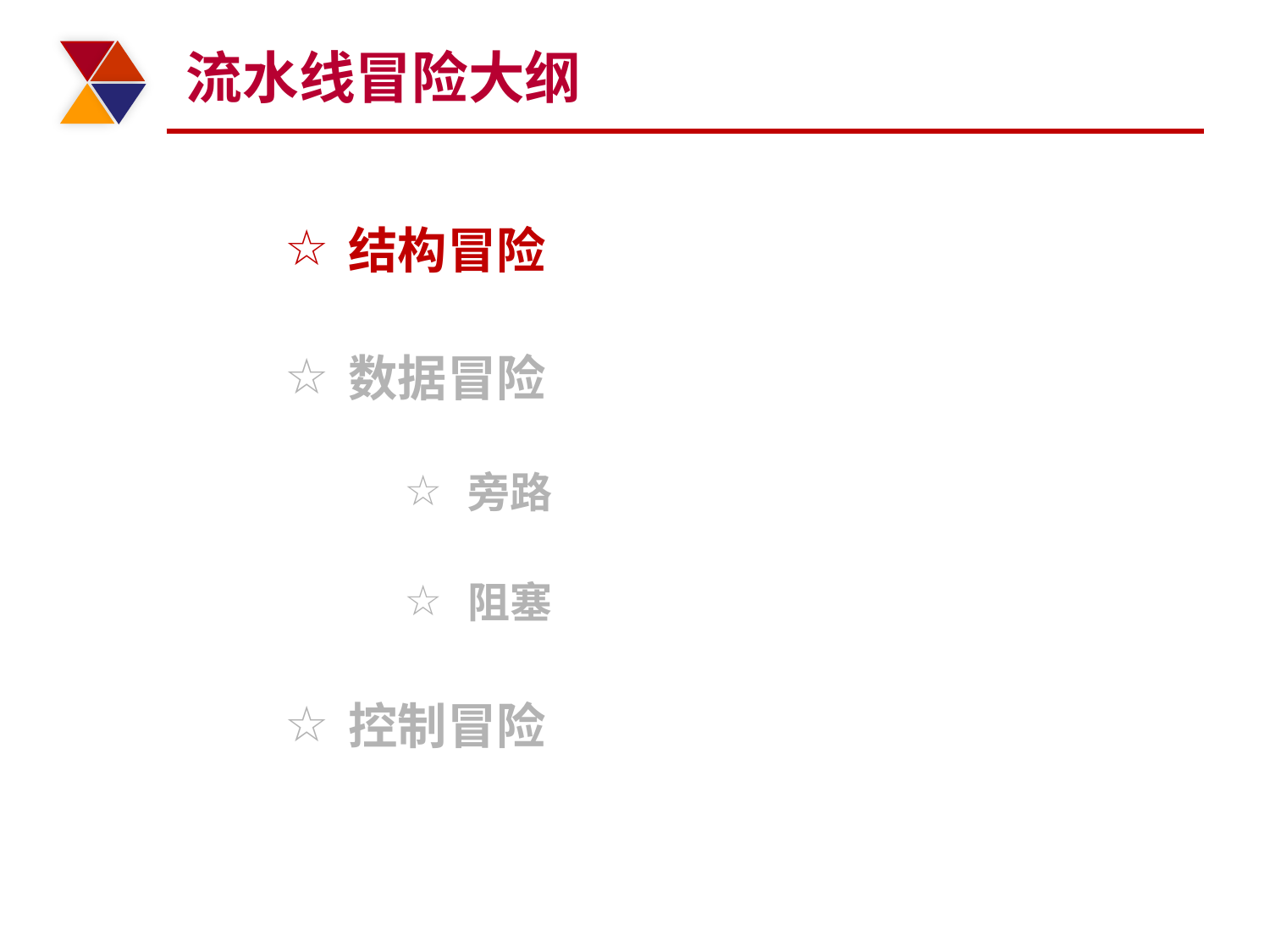

# 流水线冒险大纲
结构冒险
数据冒险
旁路
阻塞
控制冒险